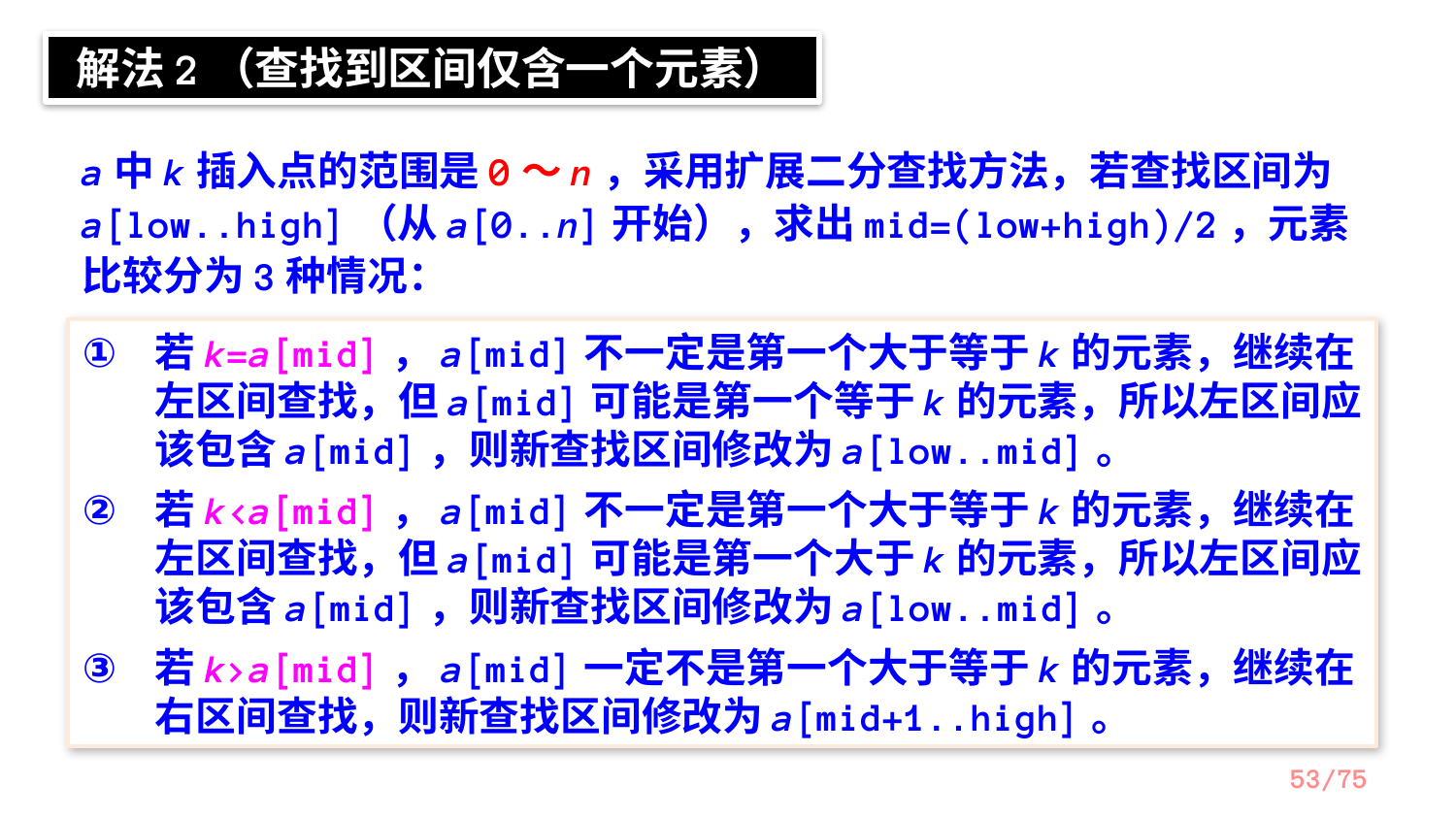

解法2（查找到区间仅含一个元素）
a中k插入点的范围是0～n，采用扩展二分查找方法，若查找区间为a[low..high]（从a[0..n]开始），求出mid=(low+high)/2，元素比较分为3种情况：
若k=a[mid]，a[mid]不一定是第一个大于等于k的元素，继续在左区间查找，但a[mid]可能是第一个等于k的元素，所以左区间应该包含a[mid]，则新查找区间修改为a[low..mid]。
若k<a[mid]，a[mid]不一定是第一个大于等于k的元素，继续在左区间查找，但a[mid]可能是第一个大于k的元素，所以左区间应该包含a[mid]，则新查找区间修改为a[low..mid]。
若k>a[mid]，a[mid]一定不是第一个大于等于k的元素，继续在右区间查找，则新查找区间修改为a[mid+1..high]。
53/75